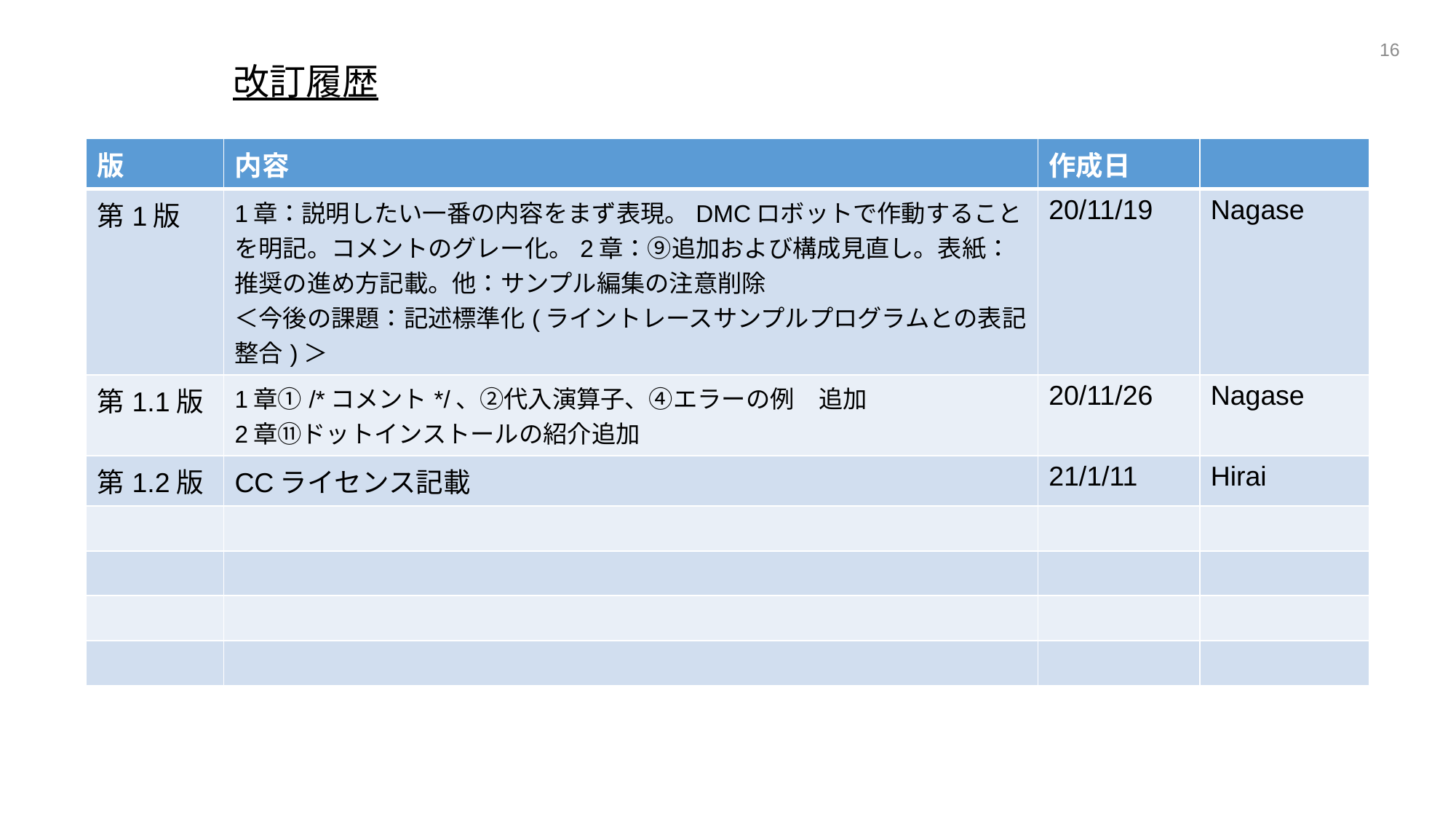

16
改訂履歴
| 版 | 内容 | 作成日 |  |
| --- | --- | --- | --- |
| 第1版 | 1章：説明したい一番の内容をまず表現。DMCロボットで作動することを明記。コメントのグレー化。2章：⑨追加および構成見直し。表紙：推奨の進め方記載。他：サンプル編集の注意削除 ＜今後の課題：記述標準化(ライントレースサンプルプログラムとの表記整合)＞ | 20/11/19 | Nagase |
| 第1.1版 | 1章①/\*コメント\*/、②代入演算子、④エラーの例　追加 2章⑪ドットインストールの紹介追加 | 20/11/26 | Nagase |
| 第1.2版 | CCライセンス記載 | 21/1/11 | Hirai |
|  |  |  |  |
|  |  |  |  |
|  |  |  |  |
|  |  |  |  |